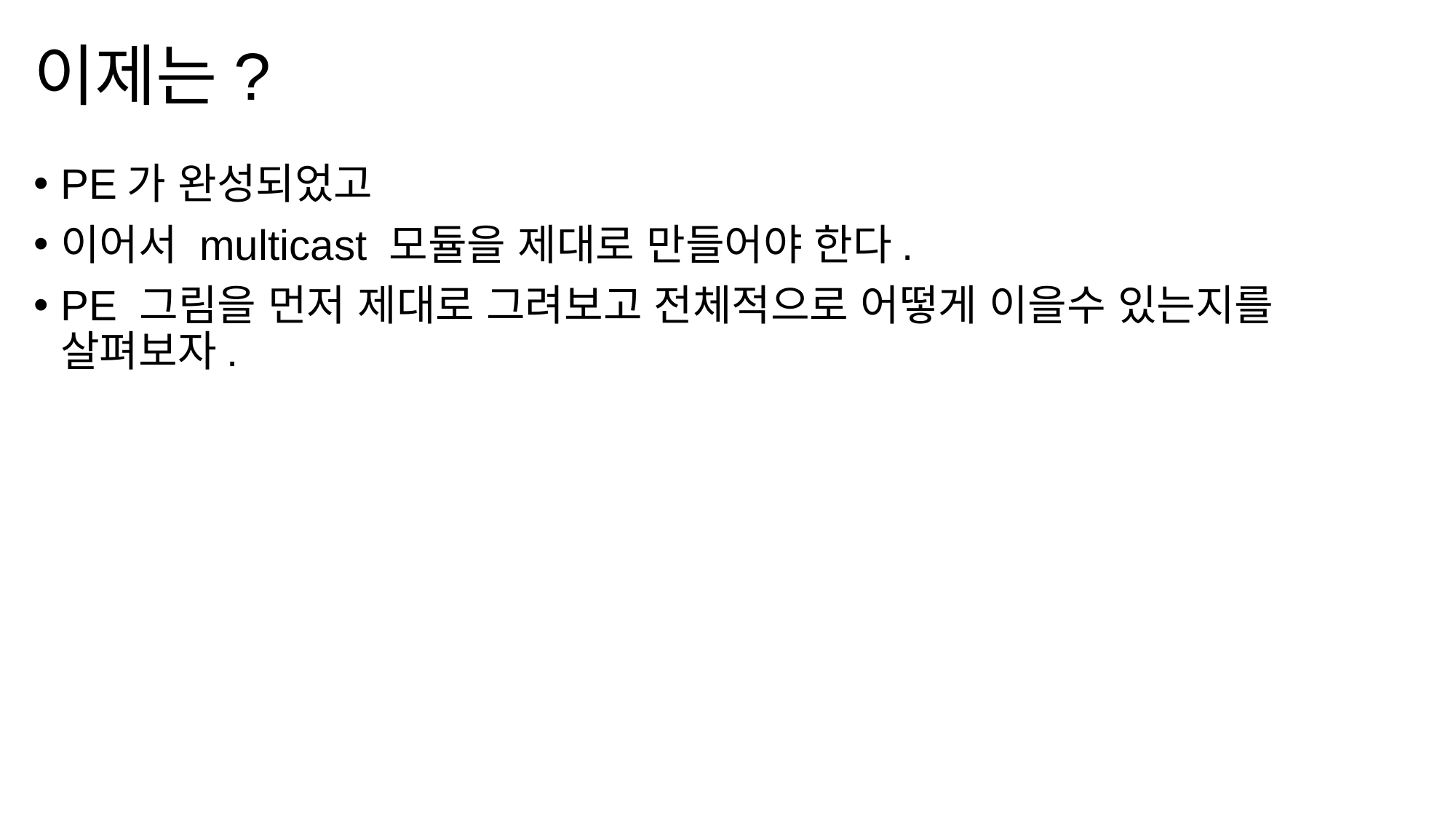

# 이제는?
PE가 완성되었고
이어서 multicast 모듈을 제대로 만들어야 한다.
PE 그림을 먼저 제대로 그려보고 전체적으로 어떻게 이을수 있는지를 살펴보자.